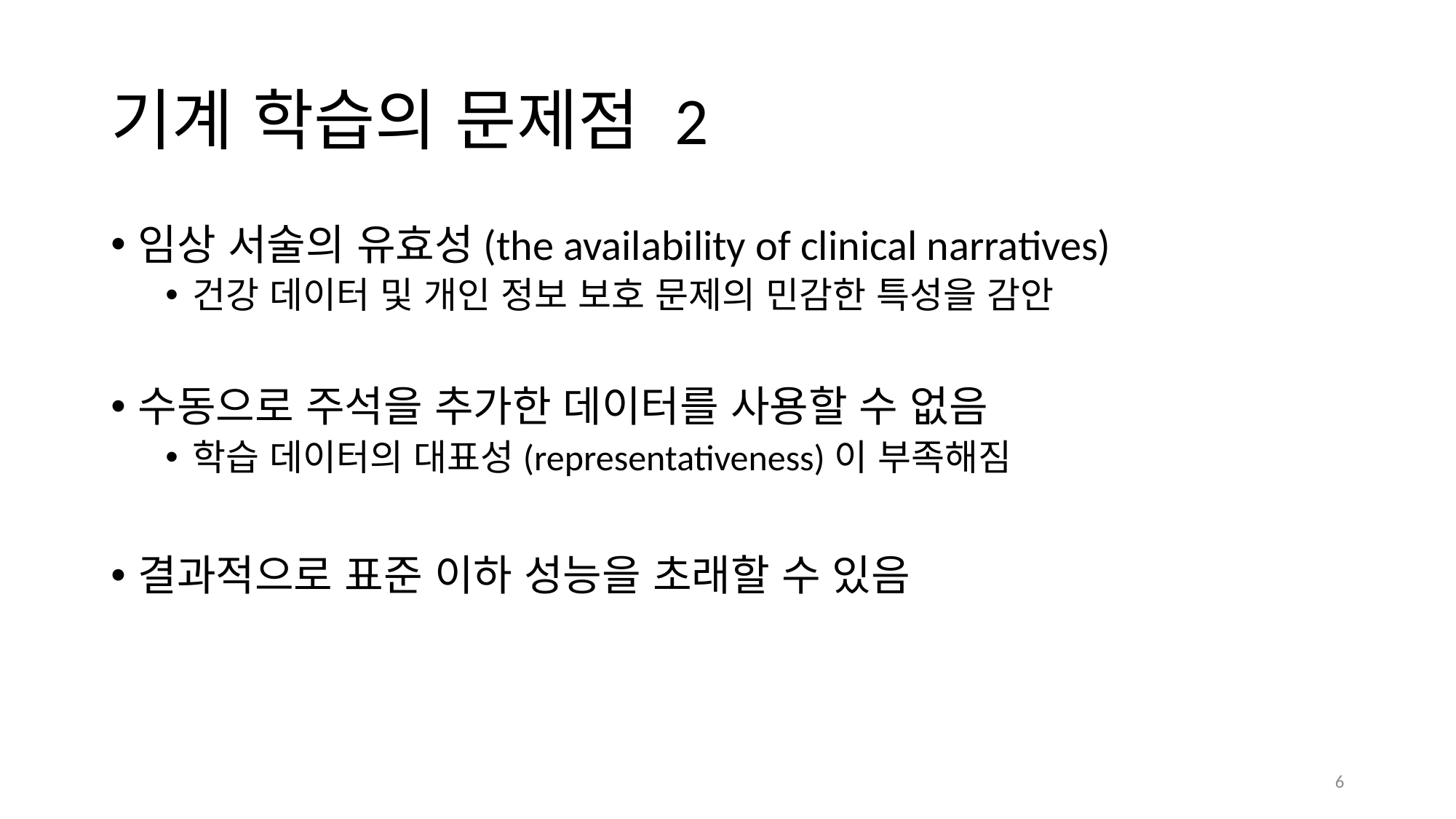

# 기계 학습의 문제점 2
임상 서술의 유효성(the availability of clinical narratives)
건강 데이터 및 개인 정보 보호 문제의 민감한 특성을 감안

수동으로 주석을 추가한 데이터를 사용할 수 없음
학습 데이터의 대표성(representativeness)이 부족해짐

결과적으로 표준 이하 성능을 초래할 수 있음
6